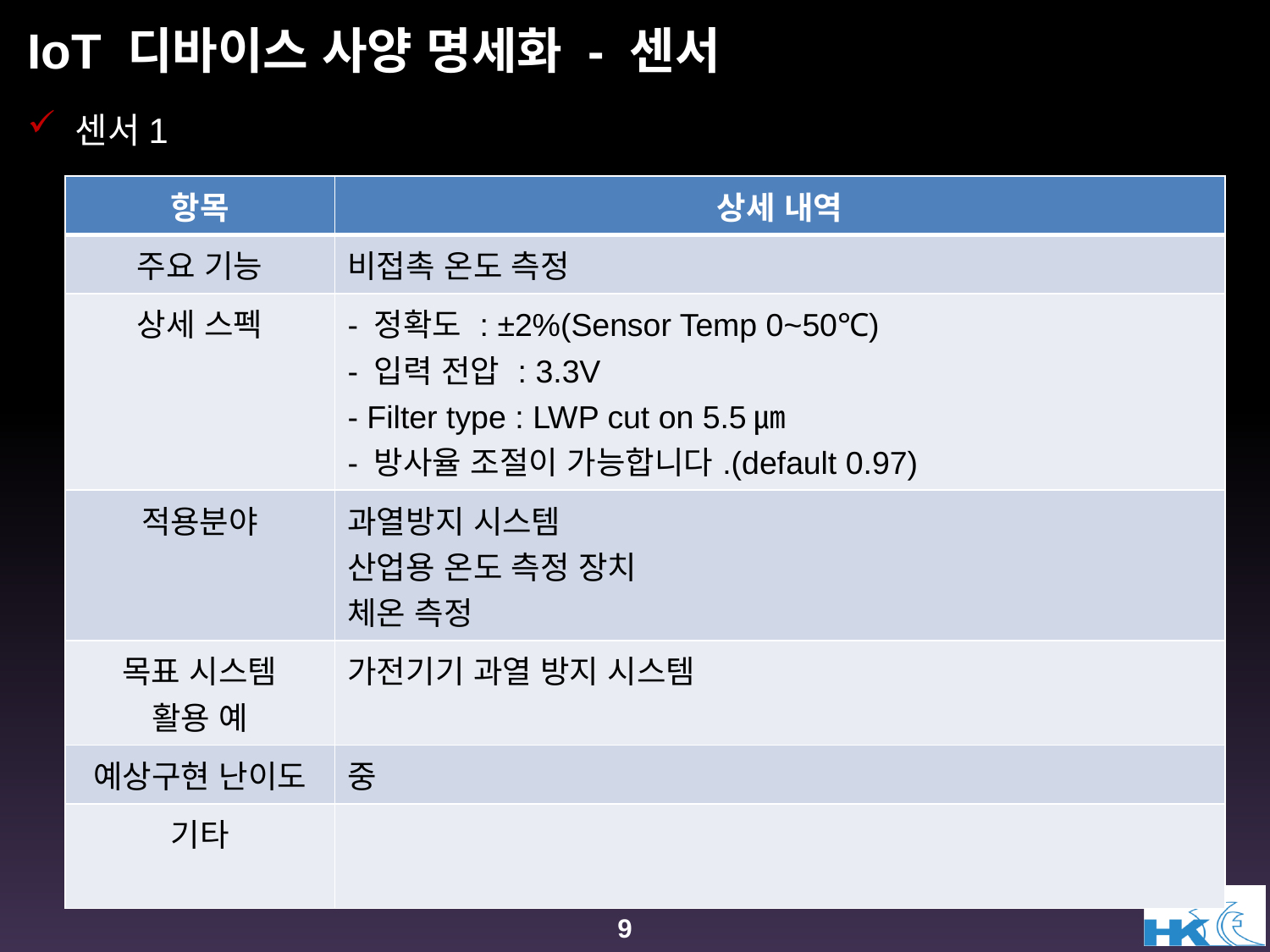

# IoT 디바이스 사양 명세화 - 센서
센서1
| 항목 | 상세 내역 |
| --- | --- |
| 주요 기능 | 비접촉 온도 측정 |
| 상세 스펙 | - 정확도 : ±2%(Sensor Temp 0~50℃) - 입력 전압 : 3.3V - Filter type : LWP cut on 5.5㎛ - 방사율 조절이 가능합니다.(default 0.97) |
| 적용분야 | 과열방지 시스템 산업용 온도 측정 장치 체온 측정 |
| 목표 시스템 활용 예 | 가전기기 과열 방지 시스템 |
| 예상구현 난이도 | 중 |
| 기타 |  |
9